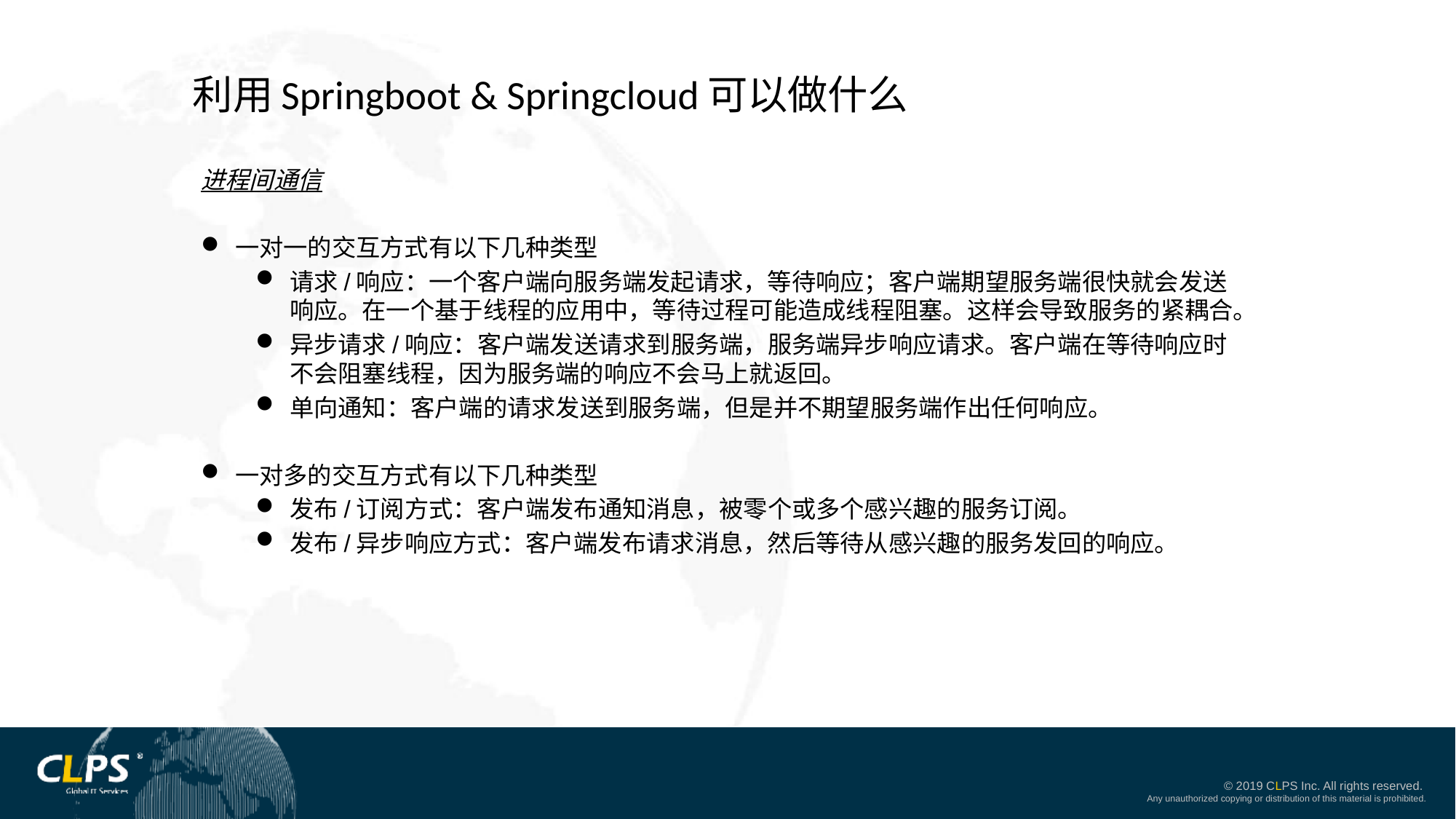

利用Springboot & Springcloud可以做什么

进程间通信

一对一的交互方式有以下几种类型
请求/响应：一个客户端向服务端发起请求，等待响应；客户端期望服务端很快就会发送响应。在一个基于线程的应用中，等待过程可能造成线程阻塞。这样会导致服务的紧耦合。
异步请求/响应：客户端发送请求到服务端，服务端异步响应请求。客户端在等待响应时不会阻塞线程，因为服务端的响应不会马上就返回。
单向通知：客户端的请求发送到服务端，但是并不期望服务端作出任何响应。

一对多的交互方式有以下几种类型
发布/订阅方式：客户端发布通知消息，被零个或多个感兴趣的服务订阅。
发布/异步响应方式：客户端发布请求消息，然后等待从感兴趣的服务发回的响应。
8